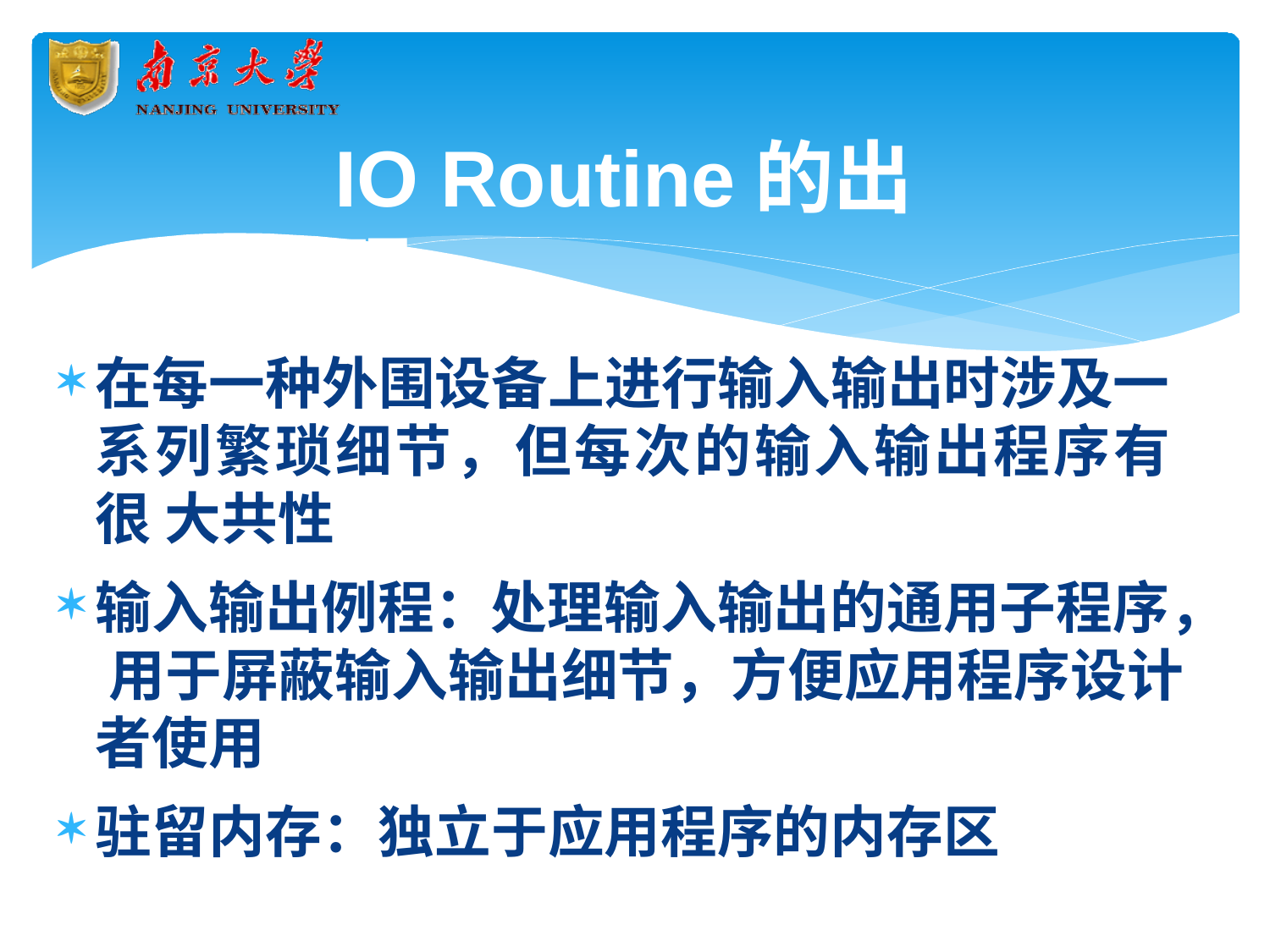

# IO Routine的出现
在每一种外围设备上进行输入输出时涉及一 系列繁琐细节，但每次的输入输出程序有很 大共性
输入输出例程：处理输入输出的通用子程序， 用于屏蔽输入输出细节，方便应用程序设计 者使用
驻留内存：独立于应用程序的内存区